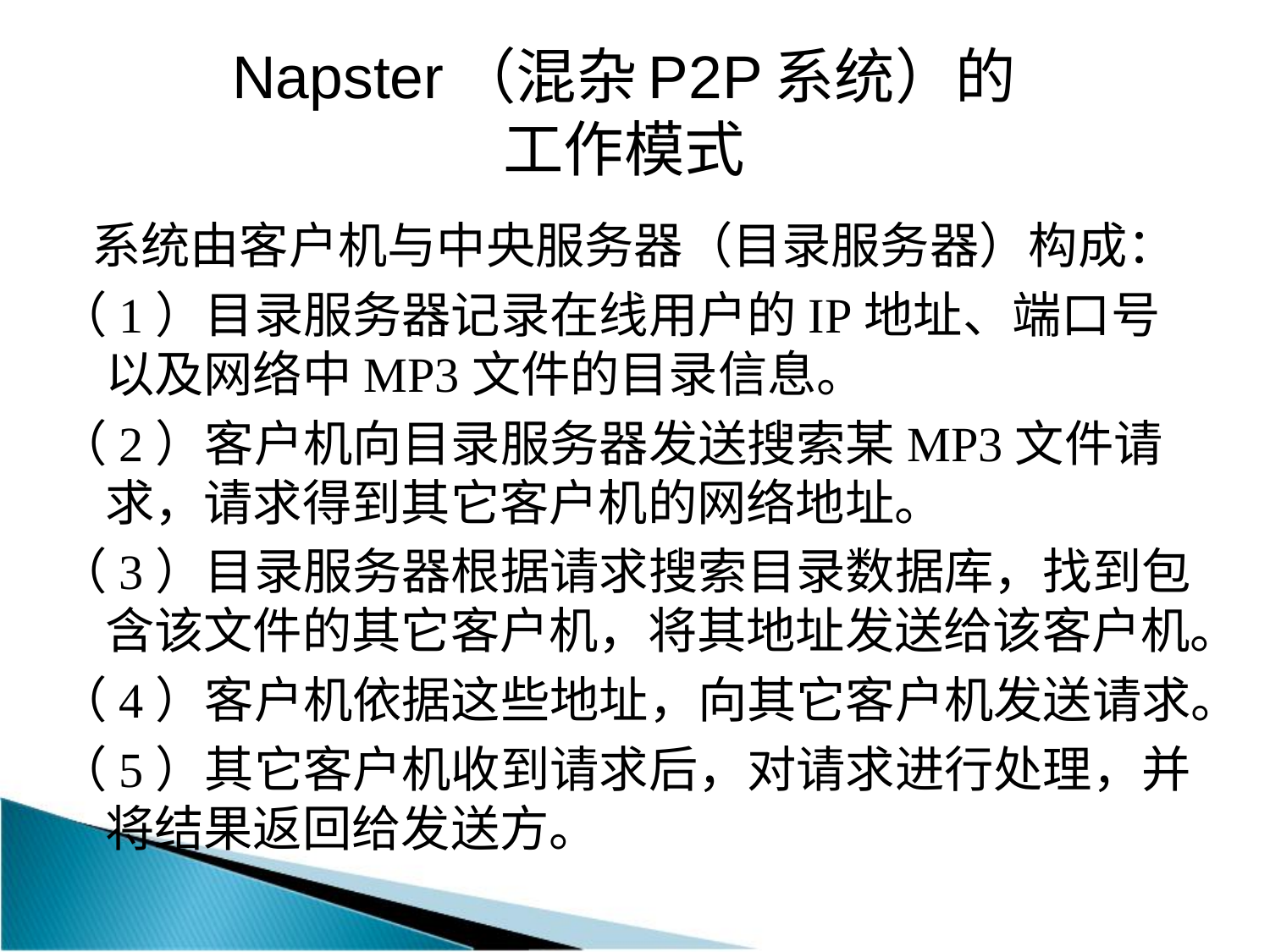

# Napster（混杂P2P系统）的 工作模式
  系统由客户机与中央服务器（目录服务器）构成：
（1）目录服务器记录在线用户的IP地址、端口号以及网络中MP3文件的目录信息。
（2）客户机向目录服务器发送搜索某MP3文件请求，请求得到其它客户机的网络地址。
（3）目录服务器根据请求搜索目录数据库，找到包含该文件的其它客户机，将其地址发送给该客户机。
（4）客户机依据这些地址，向其它客户机发送请求。
（5）其它客户机收到请求后，对请求进行处理，并将结果返回给发送方。